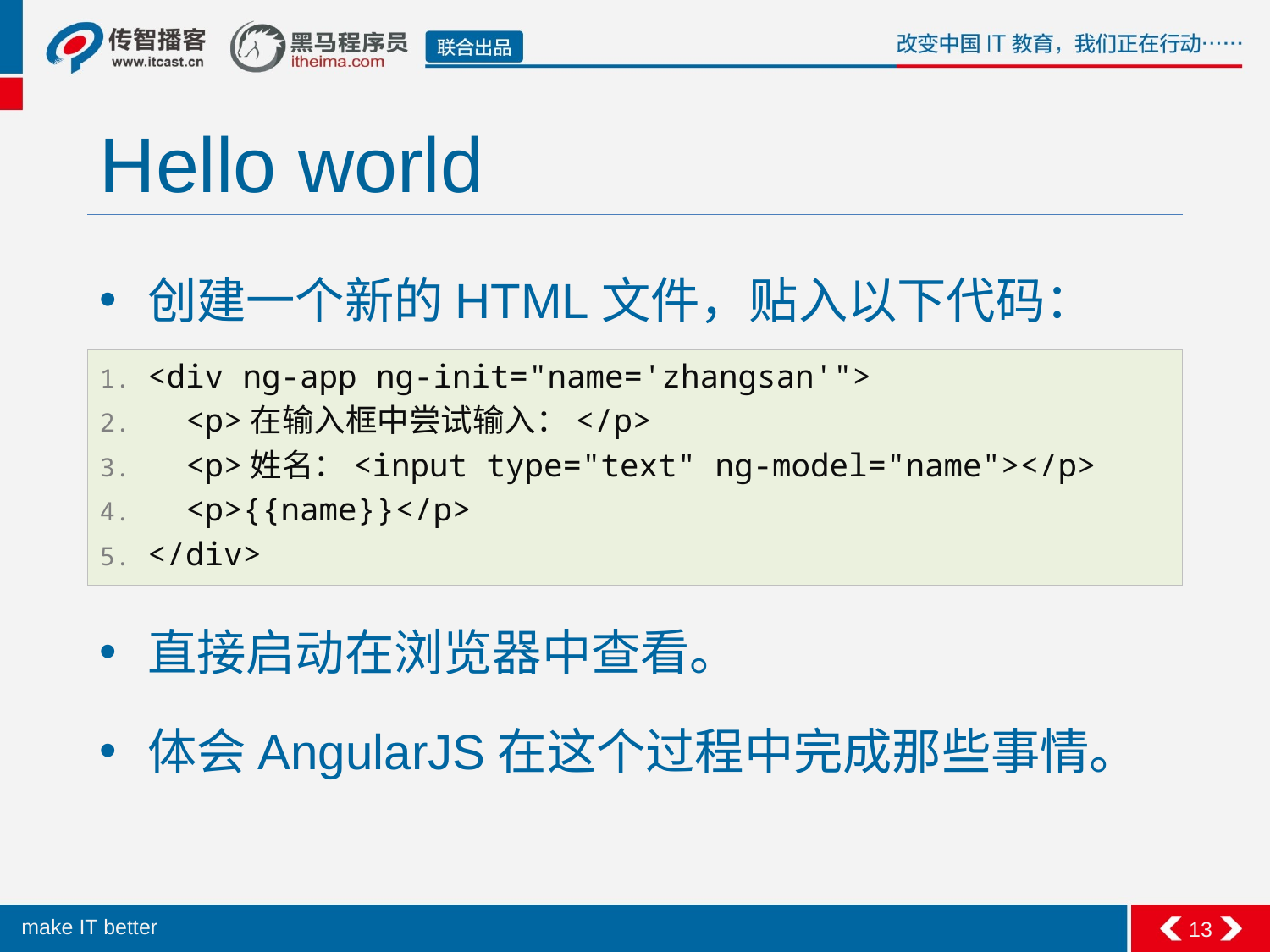

# Hello world
创建一个新的HTML文件，贴入以下代码：

直接启动在浏览器中查看。
体会AngularJS在这个过程中完成那些事情。
<div ng-app ng-init="name='zhangsan'">
  <p>在输入框中尝试输入：</p>
  <p>姓名：<input type="text" ng-model="name"></p>
  <p>{{name}}</p>
</div>
13

make IT better